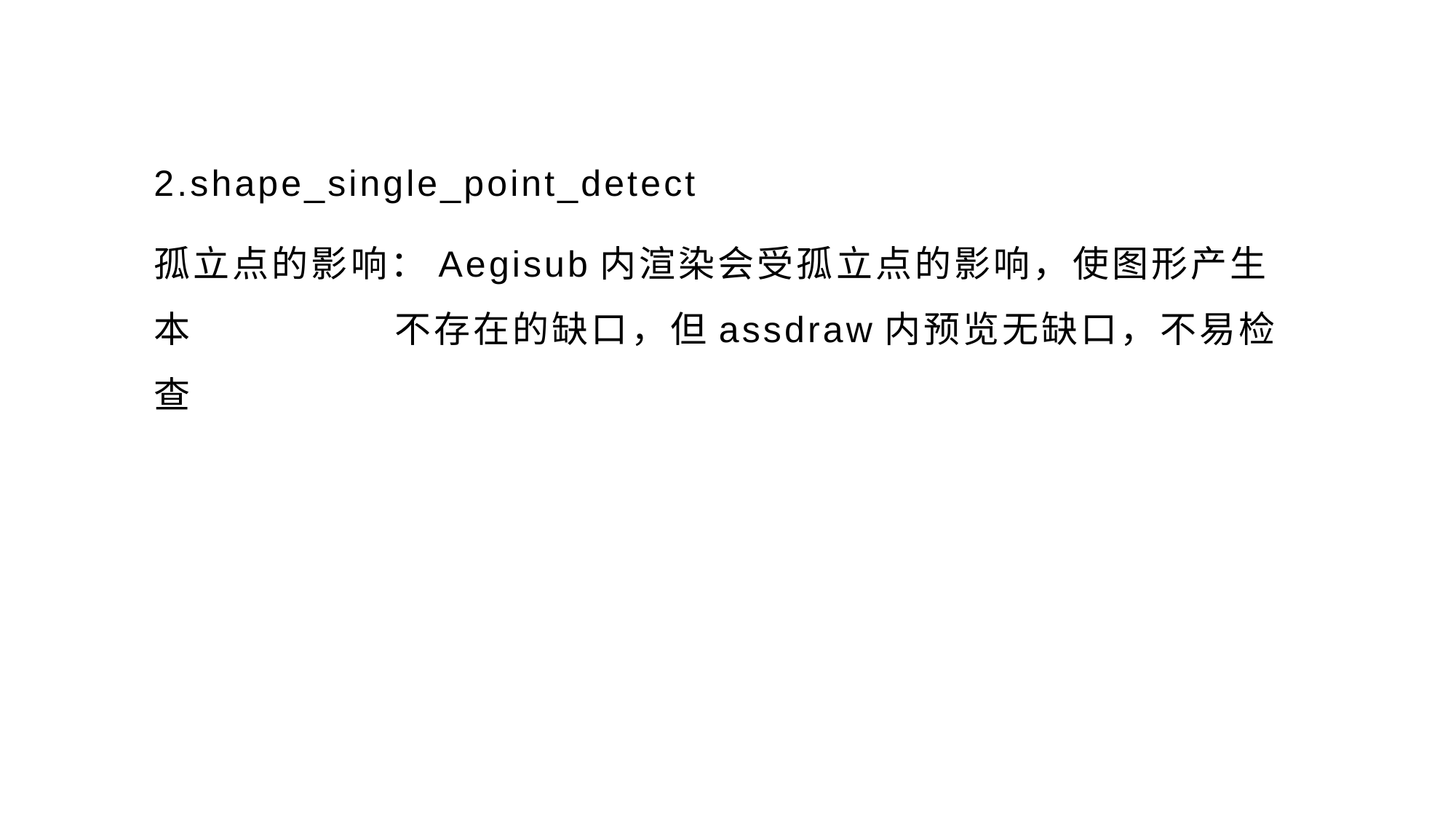

2.shape_single_point_detect
孤立点的影响：Aegisub内渲染会受孤立点的影响，使图形产生本		  不存在的缺口，但assdraw内预览无缺口，不易检查
#